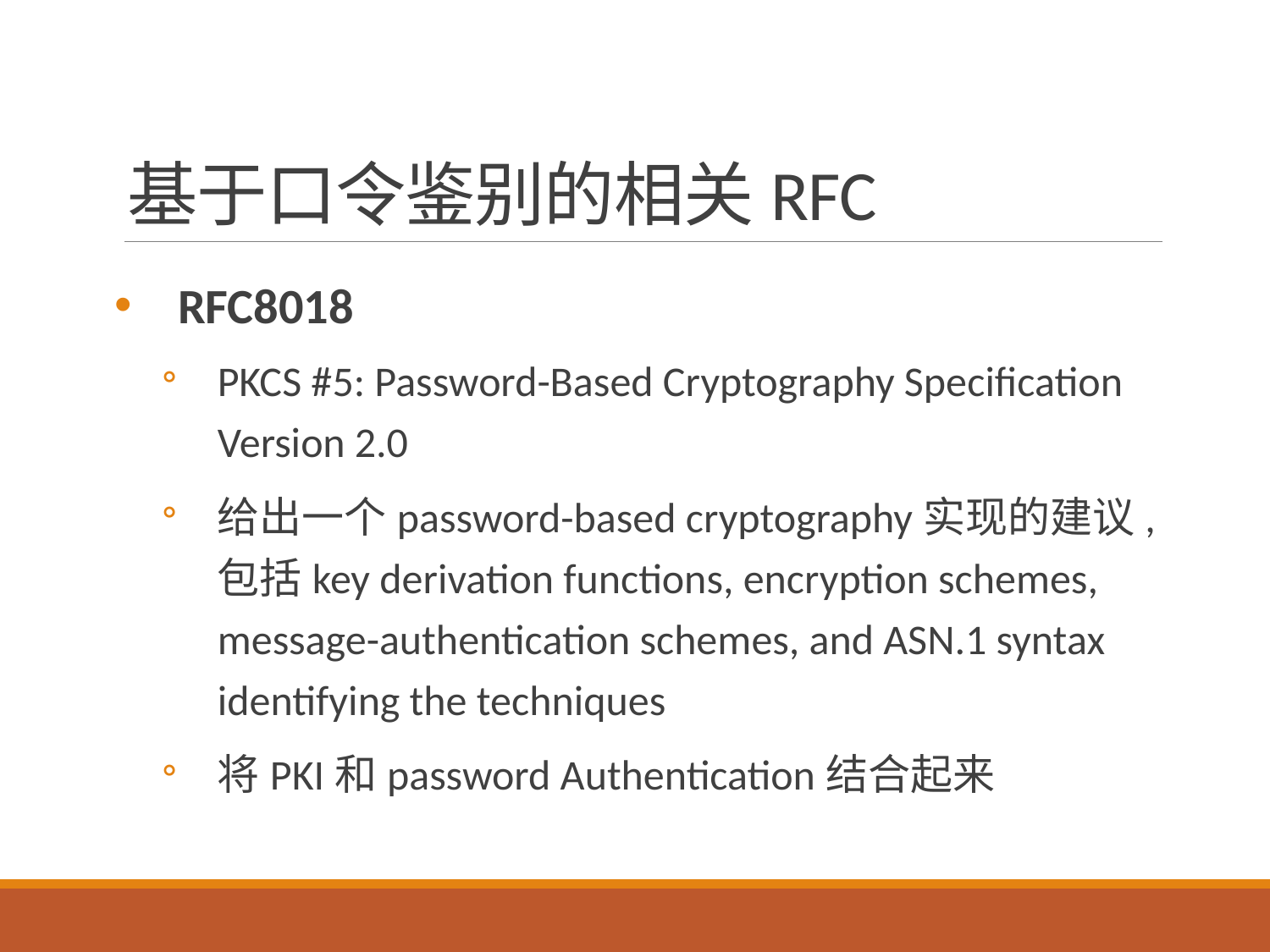

# 基于口令鉴别的相关RFC
RFC8018
PKCS #5: Password-Based Cryptography Specification Version 2.0
给出一个password-based cryptography实现的建议, 包括key derivation functions, encryption schemes, message-authentication schemes, and ASN.1 syntax identifying the techniques
将PKI和password Authentication结合起来
61